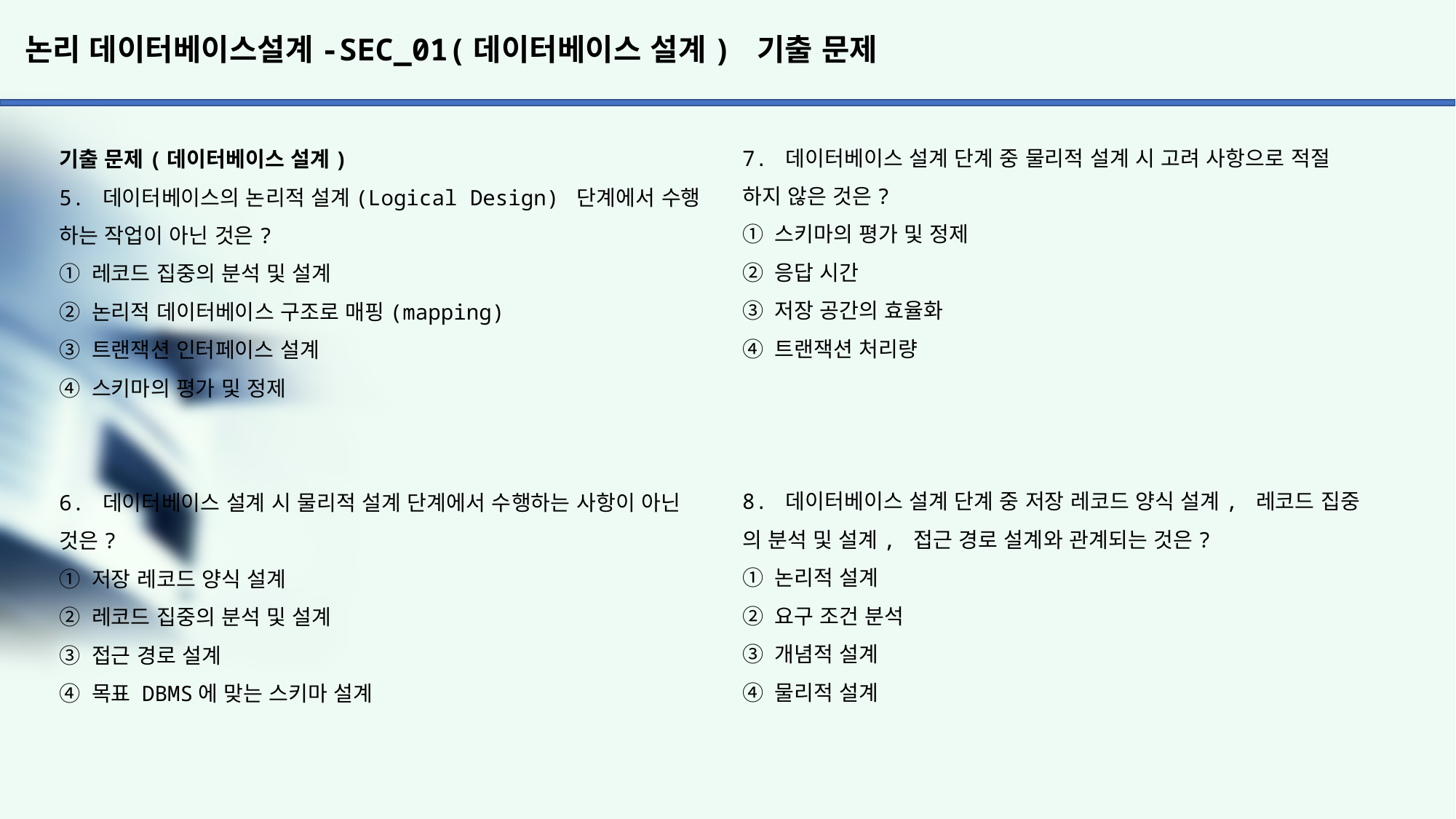

# 논리 데이터베이스설계-SEC_01(데이터베이스 설계) 기출 문제
7. 데이터베이스 설계 단계 중 물리적 설계 시 고려 사항으로 적절
하지 않은 것은?
① 스키마의 평가 및 정제
② 응답 시간
③ 저장 공간의 효율화
④ 트랜잭션 처리량

8. 데이터베이스 설계 단계 중 저장 레코드 양식 설계, 레코드 집중
의 분석 및 설계, 접근 경로 설계와 관계되는 것은?
① 논리적 설계
② 요구 조건 분석
③ 개념적 설계
④ 물리적 설계
기출 문제(데이터베이스 설계)
5. 데이터베이스의 논리적 설계(Logical Design) 단계에서 수행 하는 작업이 아닌 것은?
① 레코드 집중의 분석 및 설계
② 논리적 데이터베이스 구조로 매핑(mapping)
③ 트랜잭션 인터페이스 설계
④ 스키마의 평가 및 정제

6. 데이터베이스 설계 시 물리적 설계 단계에서 수행하는 사항이 아닌 것은?
① 저장 레코드 양식 설계
② 레코드 집중의 분석 및 설계
③ 접근 경로 설계
④ 목표 DBMS에 맞는 스키마 설계